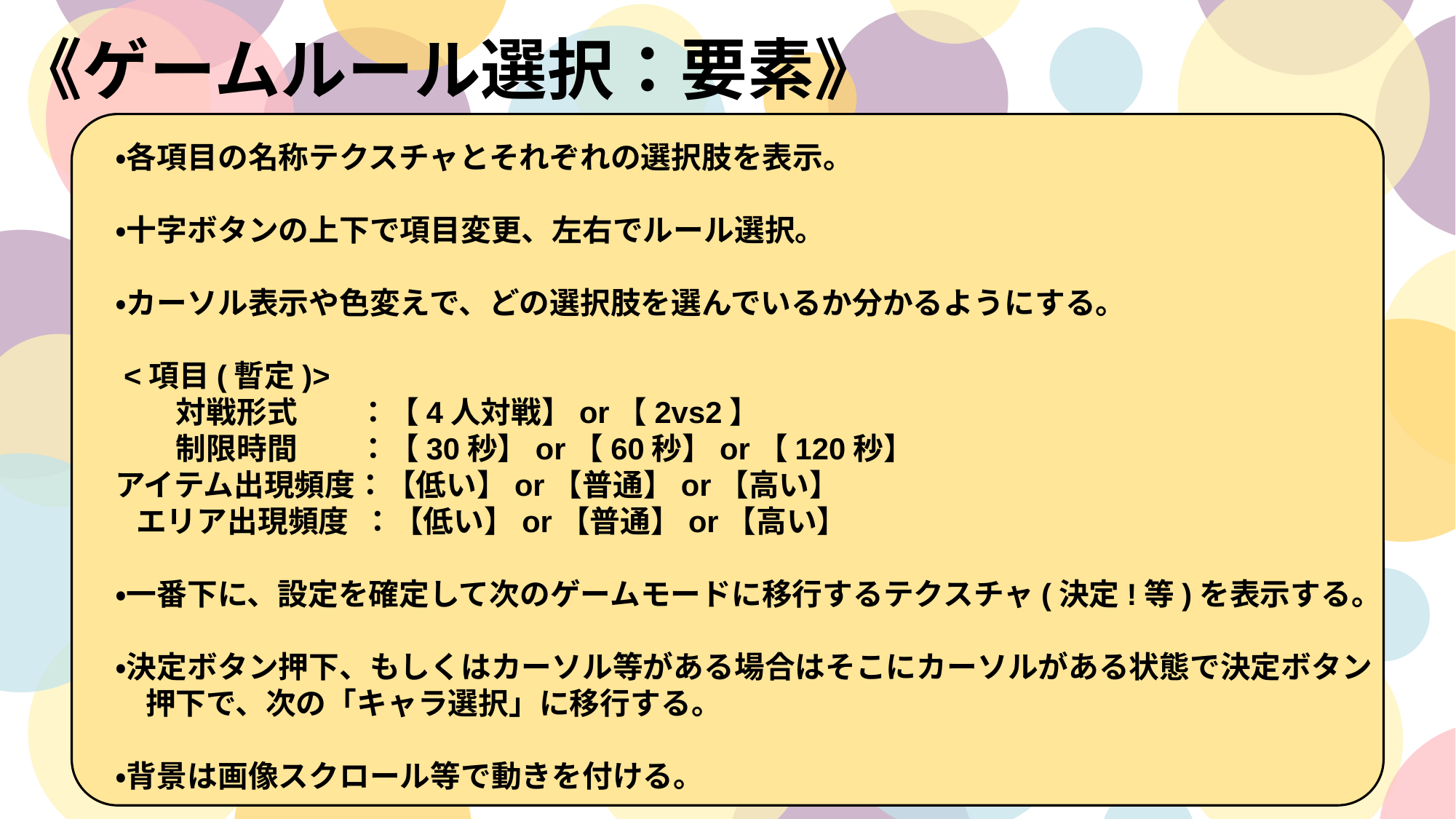

《ゲームルール選択：要素》

・各項目の名称テクスチャとそれぞれの選択肢を表示。

・十字ボタンの上下で項目変更、左右でルール選択。

・カーソル表示や色変えで、どの選択肢を選んでいるか分かるようにする。

 <項目(暫定)>
　　対戦形式　　：【4人対戦】or【2vs2】
　　制限時間　　：【30秒】or【60秒】or【120秒】
アイテム出現頻度：【低い】or【普通】or【高い】
  エリア出現頻度  ：【低い】or【普通】or【高い】

・一番下に、設定を確定して次のゲームモードに移行するテクスチャ(決定!等)を表示する。

・決定ボタン押下、もしくはカーソル等がある場合はそこにカーソルがある状態で決定ボタン
　押下で、次の「キャラ選択」に移行する。

・背景は画像スクロール等で動きを付ける。